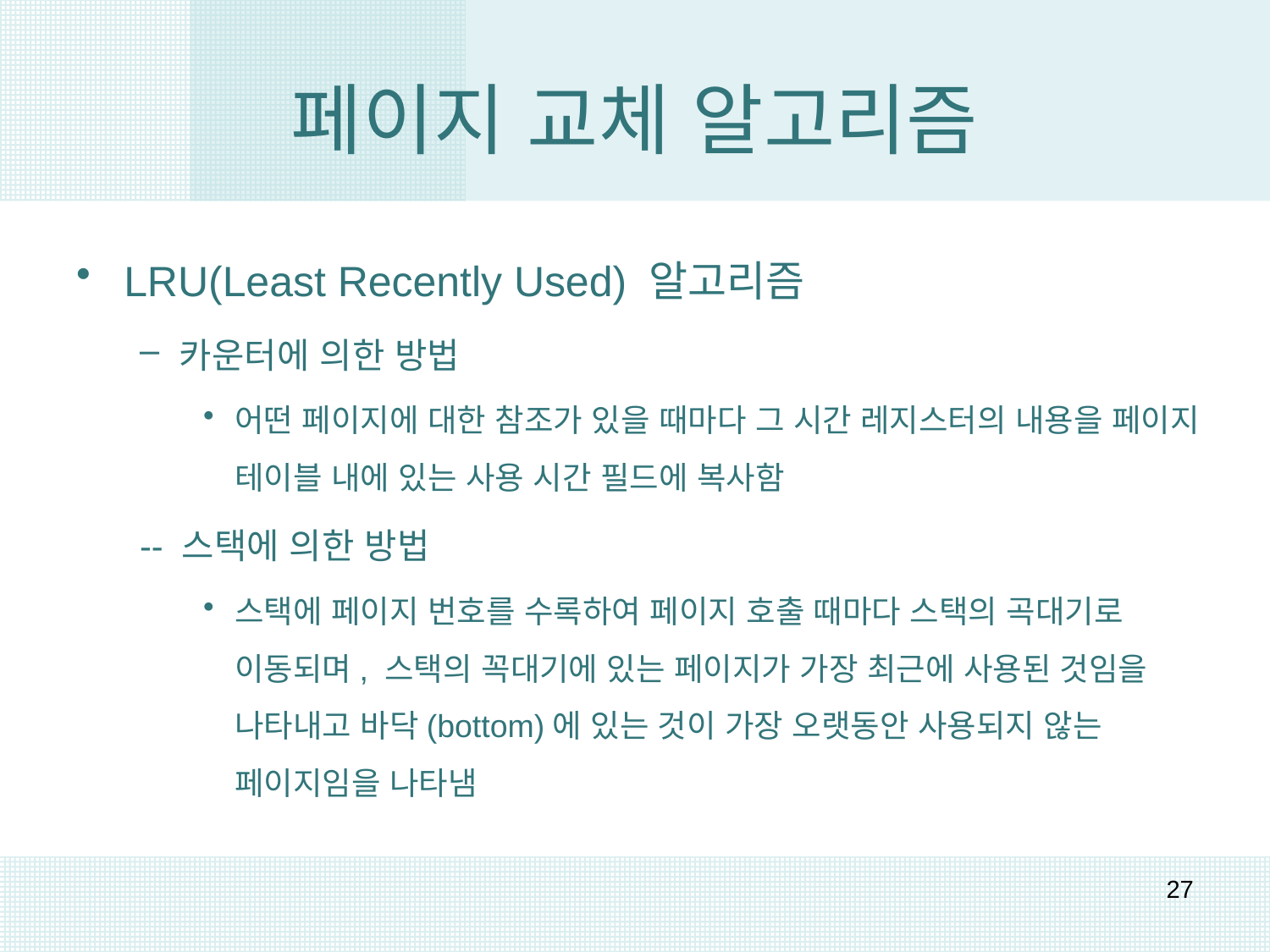

# 페이지 교체 알고리즘
LRU(Least Recently Used) 알고리즘
카운터에 의한 방법
어떤 페이지에 대한 참조가 있을 때마다 그 시간 레지스터의 내용을 페이지 테이블 내에 있는 사용 시간 필드에 복사함
-- 스택에 의한 방법
스택에 페이지 번호를 수록하여 페이지 호출 때마다 스택의 곡대기로  이동되며, 스택의 꼭대기에 있는 페이지가 가장 최근에 사용된 것임을 나타내고 바닥(bottom)에 있는 것이 가장 오랫동안 사용되지 않는 페이지임을 나타냄

27